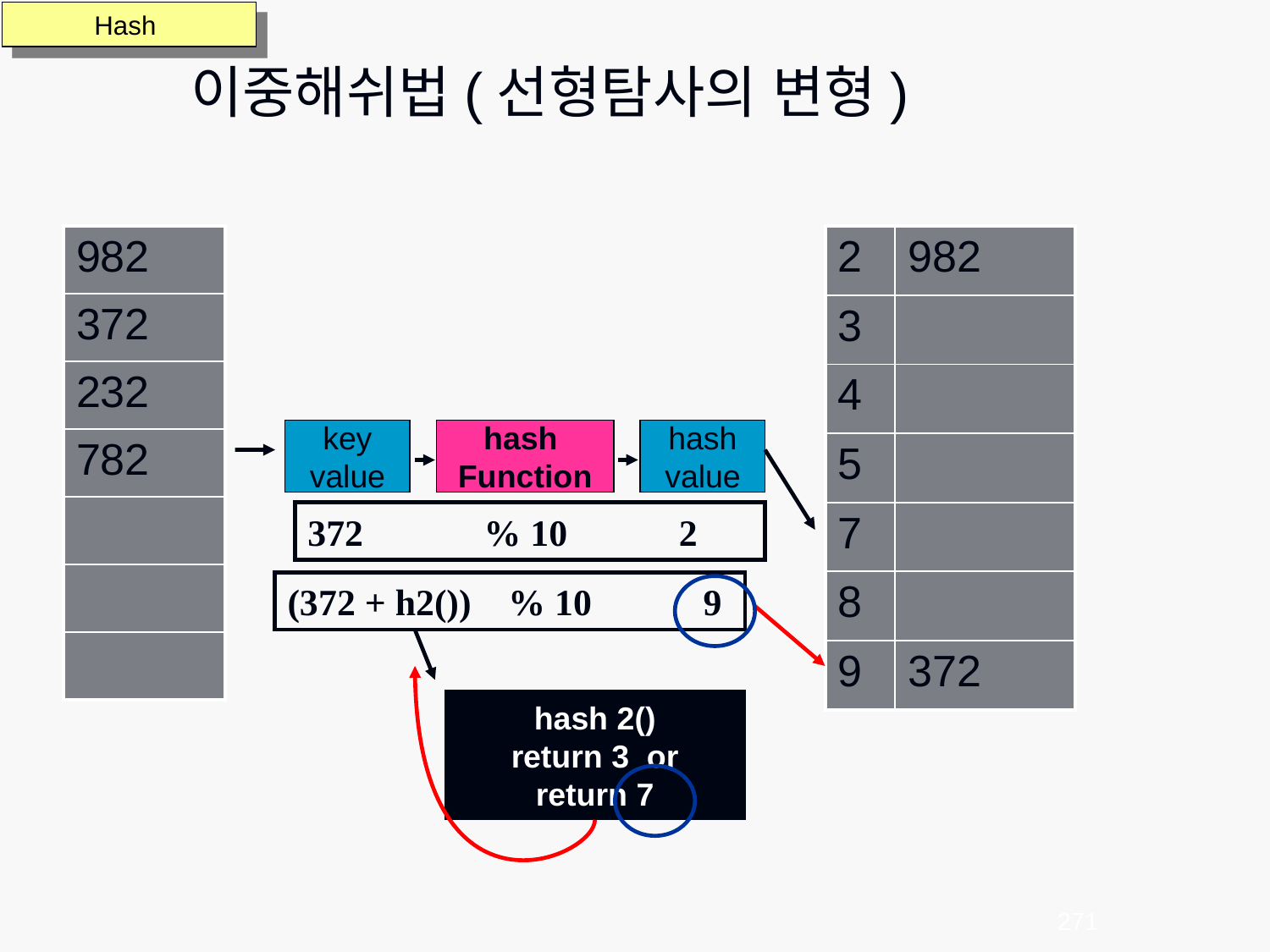

이중해쉬법(선형탐사의 변형)
Hash
| 982 |
| --- |
| 372 |
| 232 |
| 782 |
|  |
|  |
|  |
| 2 | 982 |
| --- | --- |
| 3 |  |
| 4 |  |
| 5 |  |
| 7 |  |
| 8 |  |
| 9 | 372 |
key
value
hash
Function
hash
value

372             % 10            2
(372 + h2())    % 10            9

hash 2()
return 3  or
return 7

271